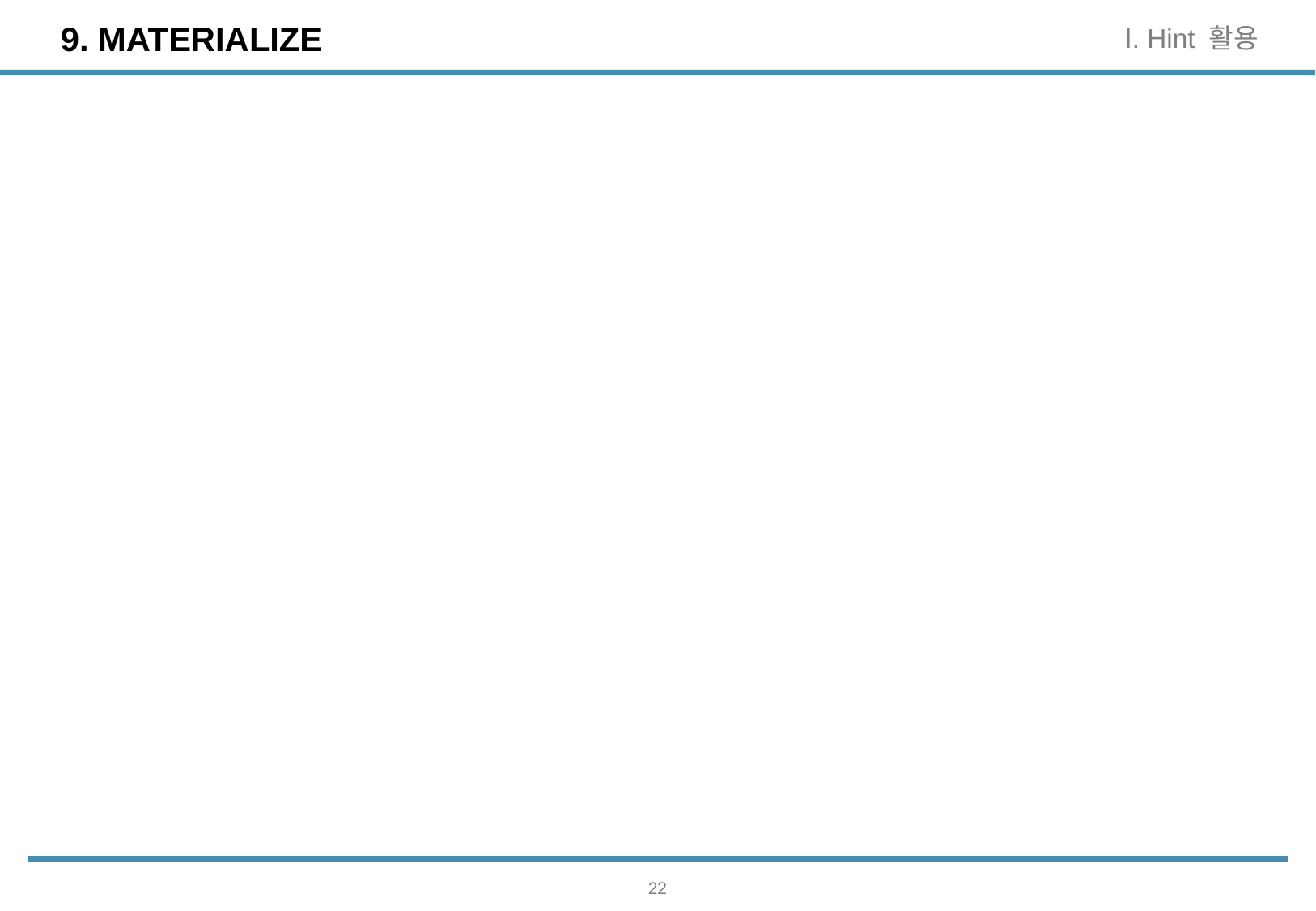

# 9. MATERIALIZE
Ⅰ. Hint 활용
22